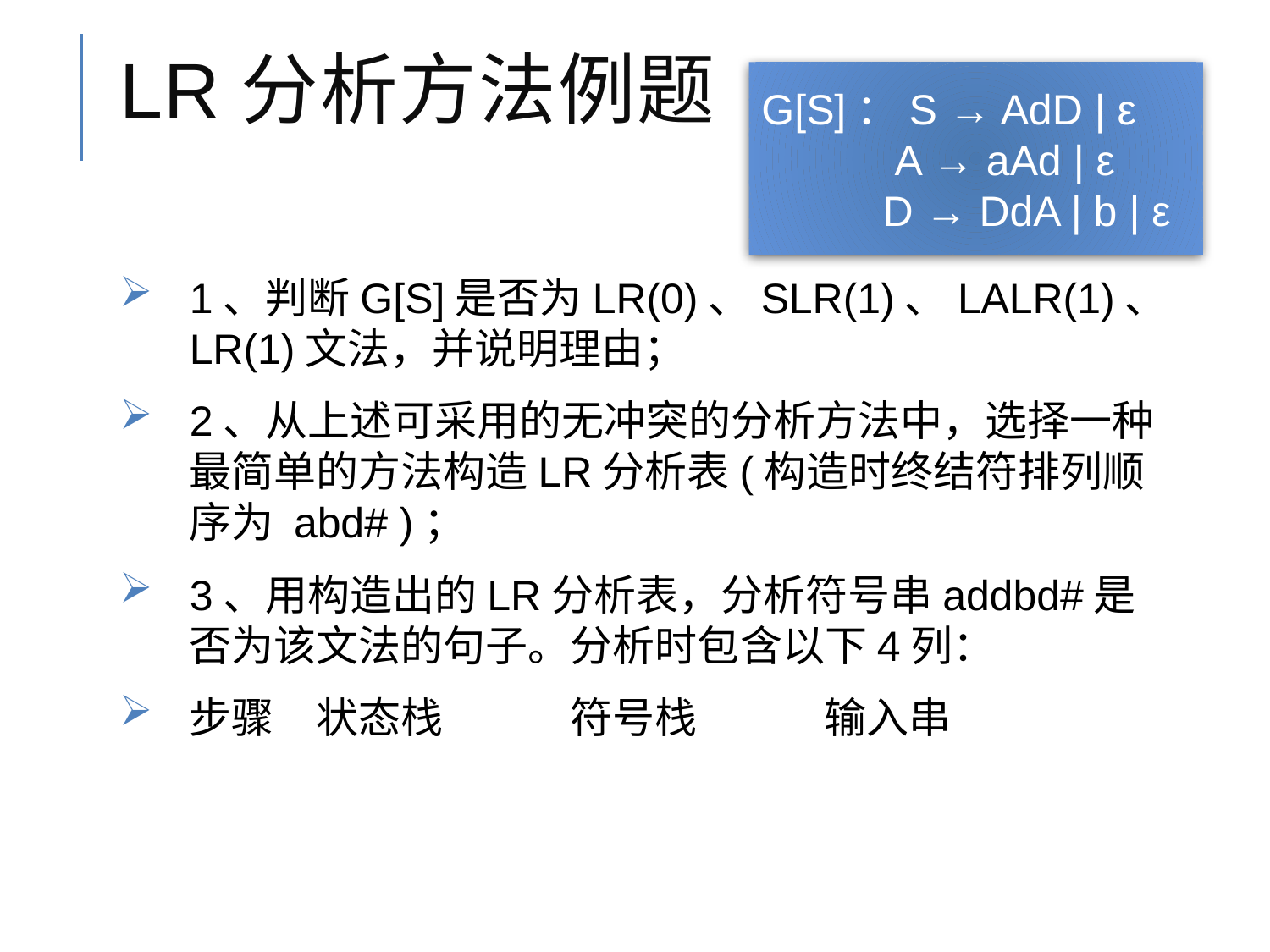

# LR分析方法例题
G[S]：S → AdD | ε
      A → aAd | ε
     D → DdA | b | ε
1、判断G[S]是否为LR(0)、SLR(1)、LALR(1)、LR(1)文法，并说明理由；
2、从上述可采用的无冲突的分析方法中，选择一种最简单的方法构造LR分析表(构造时终结符排列顺序为 abd# )；
3、用构造出的LR分析表，分析符号串addbd#是否为该文法的句子。分析时包含以下4列：
步骤	状态栈	符号栈	输入串
30